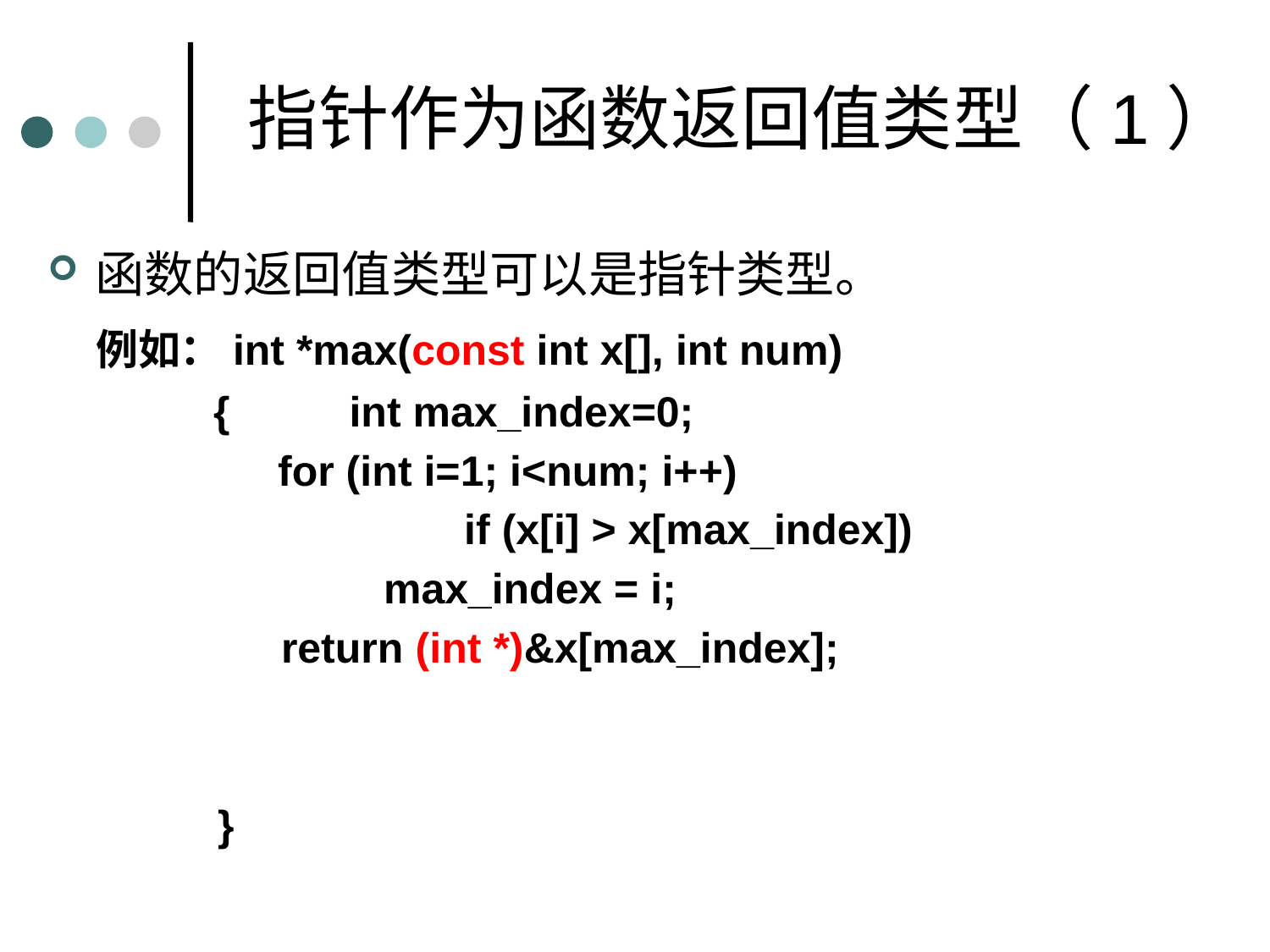

指针作为函数返回值类型（1）
函数的返回值类型可以是指针类型。
   例如：int *max(const int x[], int num)
              {	int max_index=0;
        	for (int i=1; i<num; i++)
    		     if (x[i] > x[max_index])
                       max_index = i;
 	           return (int *)&x[max_index];

         }